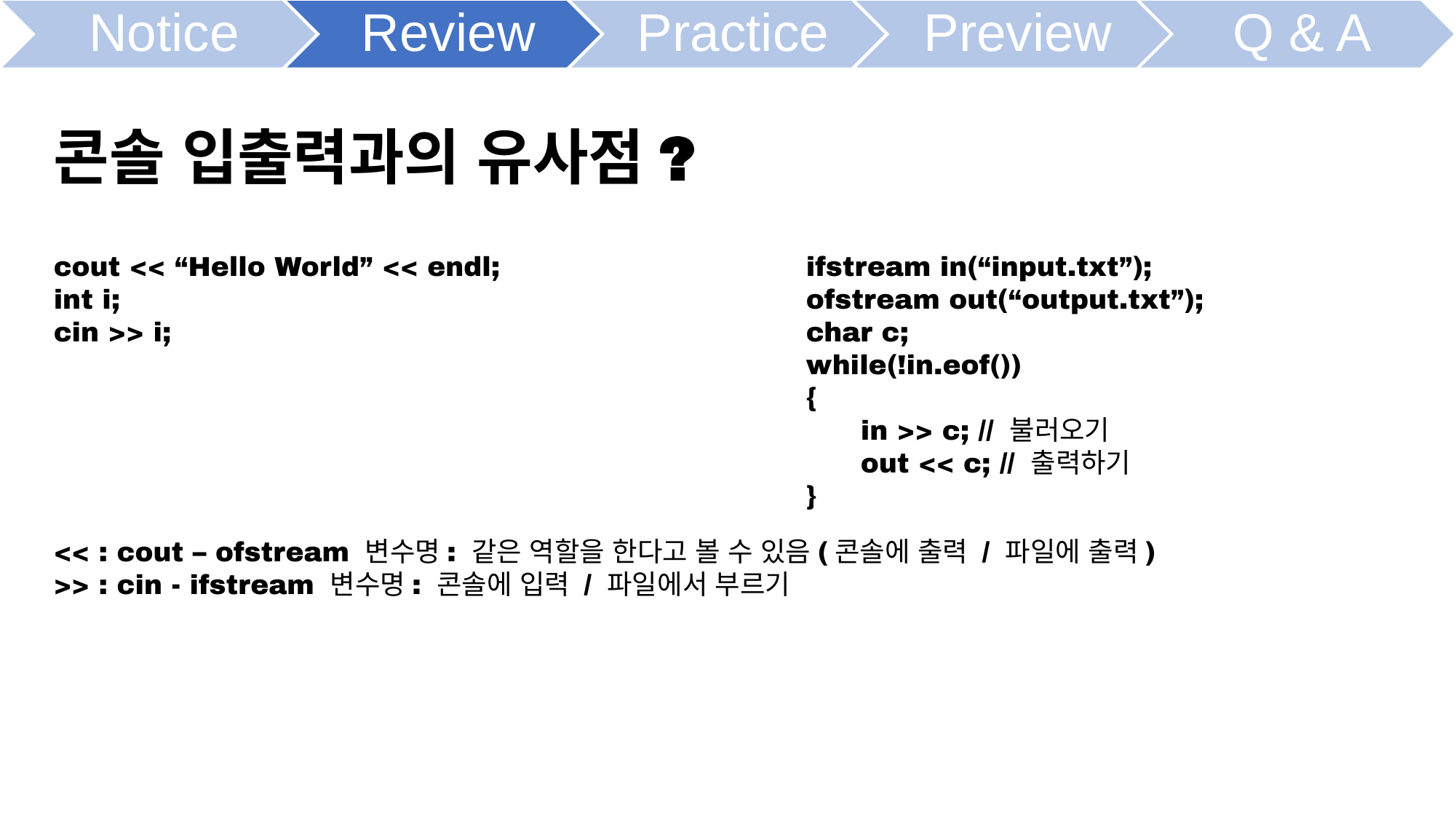

Notice
Review
Practice
Preview
Q & A
콘솔 입출력과의 유사점?
cout << “Hello World” << endl;
int i;
cin >> i;
ifstream in(“input.txt”);
ofstream out(“output.txt”);
char c;
while(!in.eof())
{
      in >> c; // 불러오기
      out << c; // 출력하기
}
<< : cout – ofstream 변수명: 같은 역할을 한다고 볼 수 있음(콘솔에 출력 / 파일에 출력)
>> : cin - ifstream 변수명: 콘솔에 입력 / 파일에서 부르기